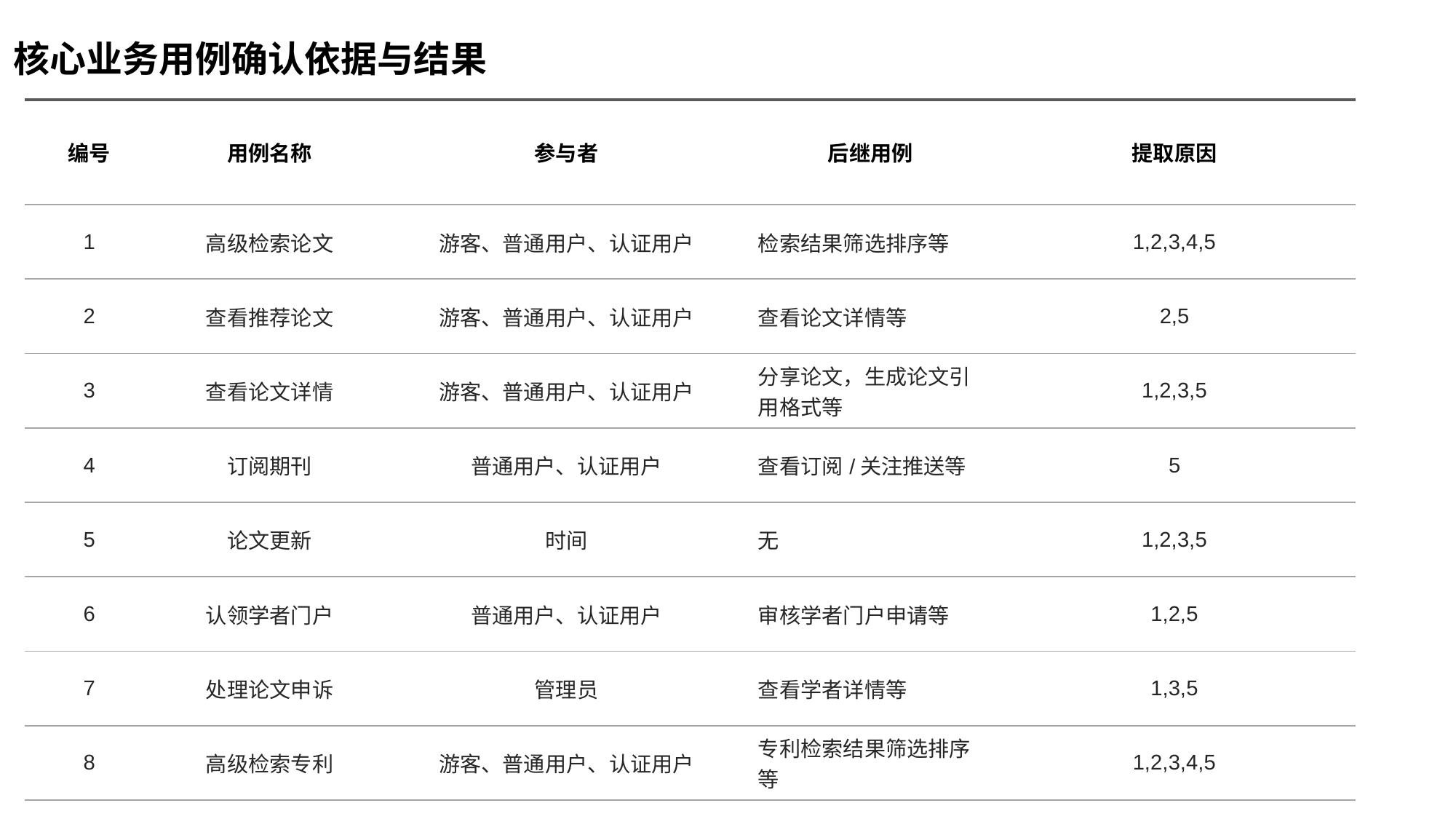

核心业务用例确认依据与结果
| 编号 | 用例名称 | 参与者 | 后继用例 | 提取原因 |
| --- | --- | --- | --- | --- |
| 1 | 高级检索论文 | 游客、普通用户、认证用户 | 检索结果筛选排序等 | 1,2,3,4,5 |
| 2 | 查看推荐论文 | 游客、普通用户、认证用户 | 查看论文详情等 | 2,5 |
| 3 | 查看论文详情 | 游客、普通用户、认证用户 | 分享论文，生成论文引用格式等 | 1,2,3,5 |
| 4 | 订阅期刊 | 普通用户、认证用户 | 查看订阅/关注推送等 | 5 |
| 5 | 论文更新 | 时间 | 无 | 1,2,3,5 |
| 6 | 认领学者门户 | 普通用户、认证用户 | 审核学者门户申请等 | 1,2,5 |
| 7 | 处理论文申诉 | 管理员 | 查看学者详情等 | 1,3,5 |
| 8 | 高级检索专利 | 游客、普通用户、认证用户 | 专利检索结果筛选排序等 | 1,2,3,4,5 |